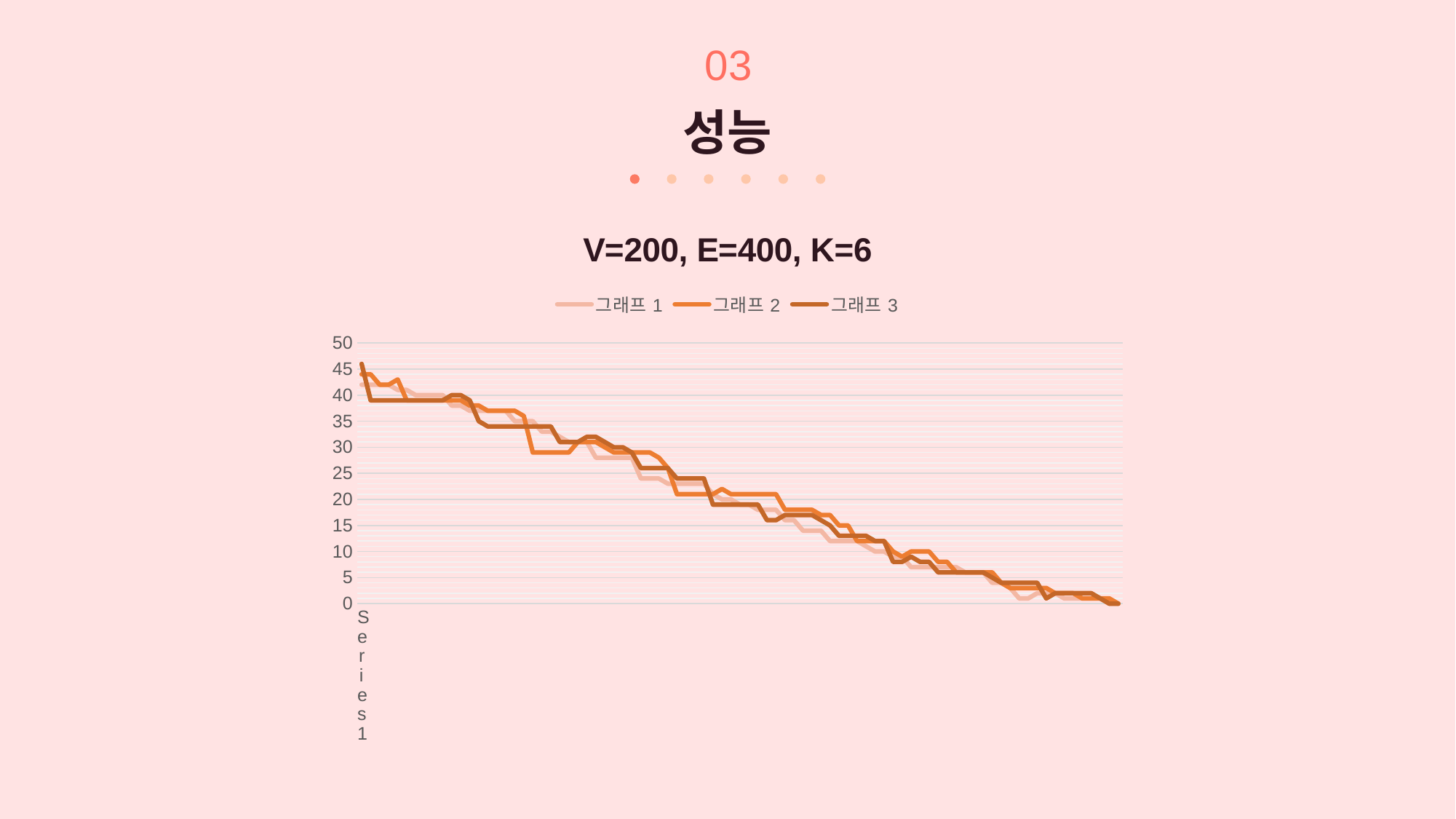

03
성능

### Chart: V=200, E=400, K=6

| Category | 그래프1 | 그래프2 | 그래프3 |
|---|---|---|---|
|  | 42.0 | 44.0 | 46.0 |
|  | 42.0 | 44.0 | 39.0 |
|  | 42.0 | 42.0 | 39.0 |
|  | 42.0 | 42.0 | 39.0 |
|  | 41.0 | 43.0 | 39.0 |
|  | 41.0 | 39.0 | 39.0 |
|  | 40.0 | 39.0 | 39.0 |
|  | 40.0 | 39.0 | 39.0 |
|  | 40.0 | 39.0 | 39.0 |
|  | 40.0 | 39.0 | 39.0 |
|  | 38.0 | 39.0 | 40.0 |
|  | 38.0 | 39.0 | 40.0 |
|  | 37.0 | 38.0 | 39.0 |
|  | 37.0 | 38.0 | 35.0 |
|  | 37.0 | 37.0 | 34.0 |
|  | 37.0 | 37.0 | 34.0 |
|  | 37.0 | 37.0 | 34.0 |
|  | 35.0 | 37.0 | 34.0 |
|  | 35.0 | 36.0 | 34.0 |
|  | 35.0 | 29.0 | 34.0 |
|  | 33.0 | 29.0 | 34.0 |
|  | 33.0 | 29.0 | 34.0 |
|  | 32.0 | 29.0 | 31.0 |
|  | 31.0 | 29.0 | 31.0 |
|  | 31.0 | 31.0 | 31.0 |
|  | 31.0 | 31.0 | 32.0 |
|  | 28.0 | 31.0 | 32.0 |
|  | 28.0 | 30.0 | 31.0 |
|  | 28.0 | 29.0 | 30.0 |
|  | 28.0 | 29.0 | 30.0 |
|  | 28.0 | 29.0 | 29.0 |
|  | 24.0 | 29.0 | 26.0 |
|  | 24.0 | 29.0 | 26.0 |
|  | 24.0 | 28.0 | 26.0 |
|  | 23.0 | 26.0 | 26.0 |
|  | 23.0 | 21.0 | 24.0 |
|  | 23.0 | 21.0 | 24.0 |
|  | 23.0 | 21.0 | 24.0 |
|  | 23.0 | 21.0 | 24.0 |
|  | 21.0 | 21.0 | 19.0 |
|  | 20.0 | 22.0 | 19.0 |
|  | 20.0 | 21.0 | 19.0 |
|  | 19.0 | 21.0 | 19.0 |
|  | 19.0 | 21.0 | 19.0 |
|  | 18.0 | 21.0 | 19.0 |
|  | 18.0 | 21.0 | 16.0 |
|  | 18.0 | 21.0 | 16.0 |
|  | 16.0 | 18.0 | 17.0 |
|  | 16.0 | 18.0 | 17.0 |
|  | 14.0 | 18.0 | 17.0 |
|  | 14.0 | 18.0 | 17.0 |
|  | 14.0 | 17.0 | 16.0 |
|  | 12.0 | 17.0 | 15.0 |
|  | 12.0 | 15.0 | 13.0 |
|  | 12.0 | 15.0 | 13.0 |
|  | 12.0 | 12.0 | 13.0 |
|  | 11.0 | 12.0 | 13.0 |
|  | 10.0 | 12.0 | 12.0 |
|  | 10.0 | 12.0 | 12.0 |
|  | 9.0 | 10.0 | 8.0 |
|  | 9.0 | 9.0 | 8.0 |
|  | 7.0 | 10.0 | 9.0 |
|  | 7.0 | 10.0 | 8.0 |
|  | 7.0 | 10.0 | 8.0 |
|  | 7.0 | 8.0 | 6.0 |
|  | 7.0 | 8.0 | 6.0 |
|  | 7.0 | 6.0 | 6.0 |
|  | 6.0 | 6.0 | 6.0 |
|  | 6.0 | 6.0 | 6.0 |
|  | 6.0 | 6.0 | 6.0 |
|  | 4.0 | 6.0 | 5.0 |
|  | 4.0 | 4.0 | 4.0 |
|  | 3.0 | 3.0 | 4.0 |
|  | 1.0 | 3.0 | 4.0 |
|  | 1.0 | 3.0 | 4.0 |
|  | 2.0 | 3.0 | 4.0 |
|  | 2.0 | 3.0 | 1.0 |
|  | 2.0 | 2.0 | 2.0 |
|  | 1.0 | 2.0 | 2.0 |
|  | 1.0 | 2.0 | 2.0 |
|  | 1.0 | 1.0 | 2.0 |
|  | 1.0 | 1.0 | 2.0 |
|  | 1.0 | 1.0 | 1.0 |
|  | 0.0 | 1.0 | 0.0 |
|  | 0.0 | 0.0 | 0.0 |